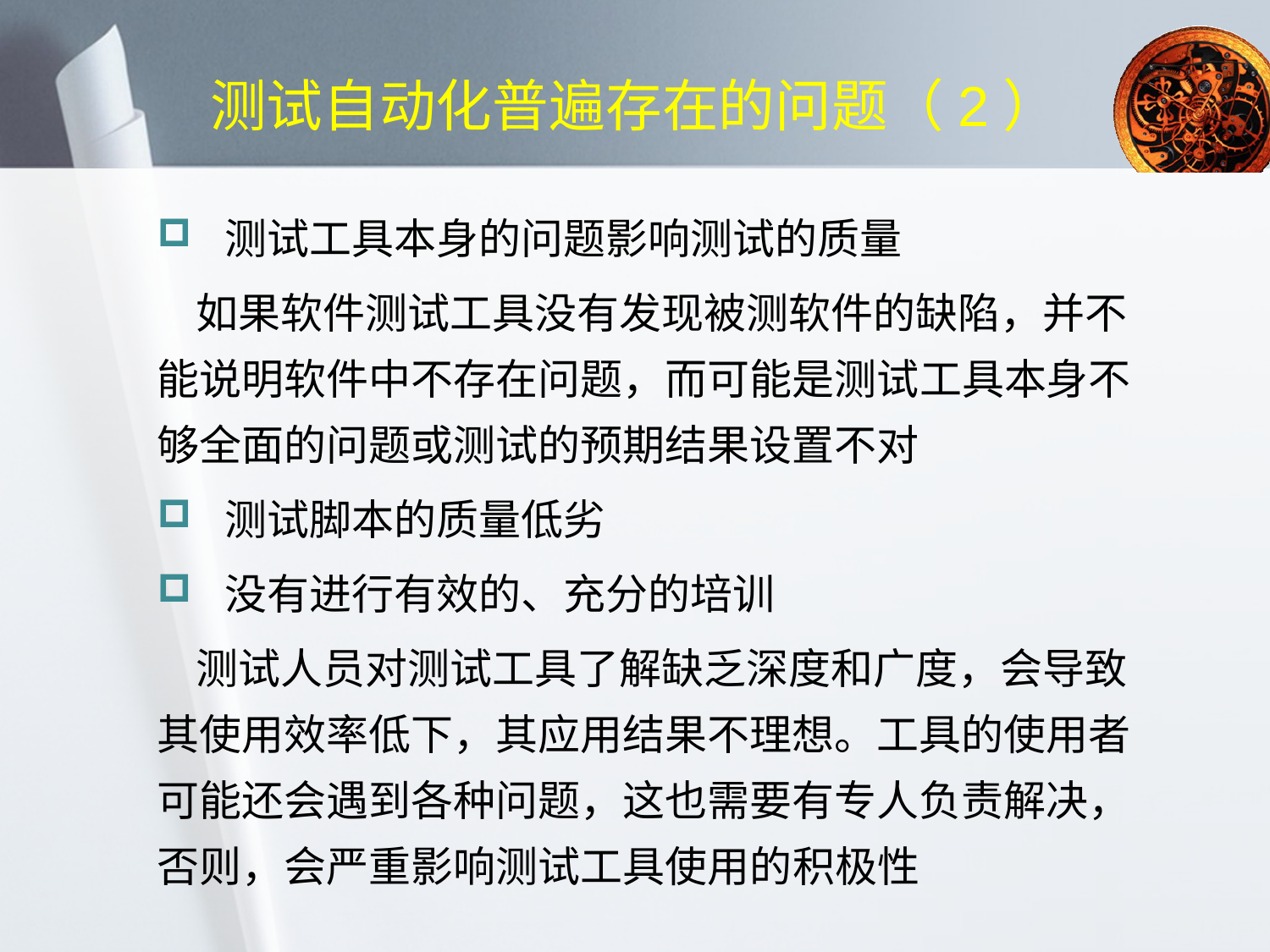

# 测试自动化普遍存在的问题（2）
 测试工具本身的问题影响测试的质量
   如果软件测试工具没有发现被测软件的缺陷，并不能说明软件中不存在问题，而可能是测试工具本身不够全面的问题或测试的预期结果设置不对
 测试脚本的质量低劣
 没有进行有效的、充分的培训
   测试人员对测试工具了解缺乏深度和广度，会导致其使用效率低下，其应用结果不理想。工具的使用者可能还会遇到各种问题，这也需要有专人负责解决，否则，会严重影响测试工具使用的积极性